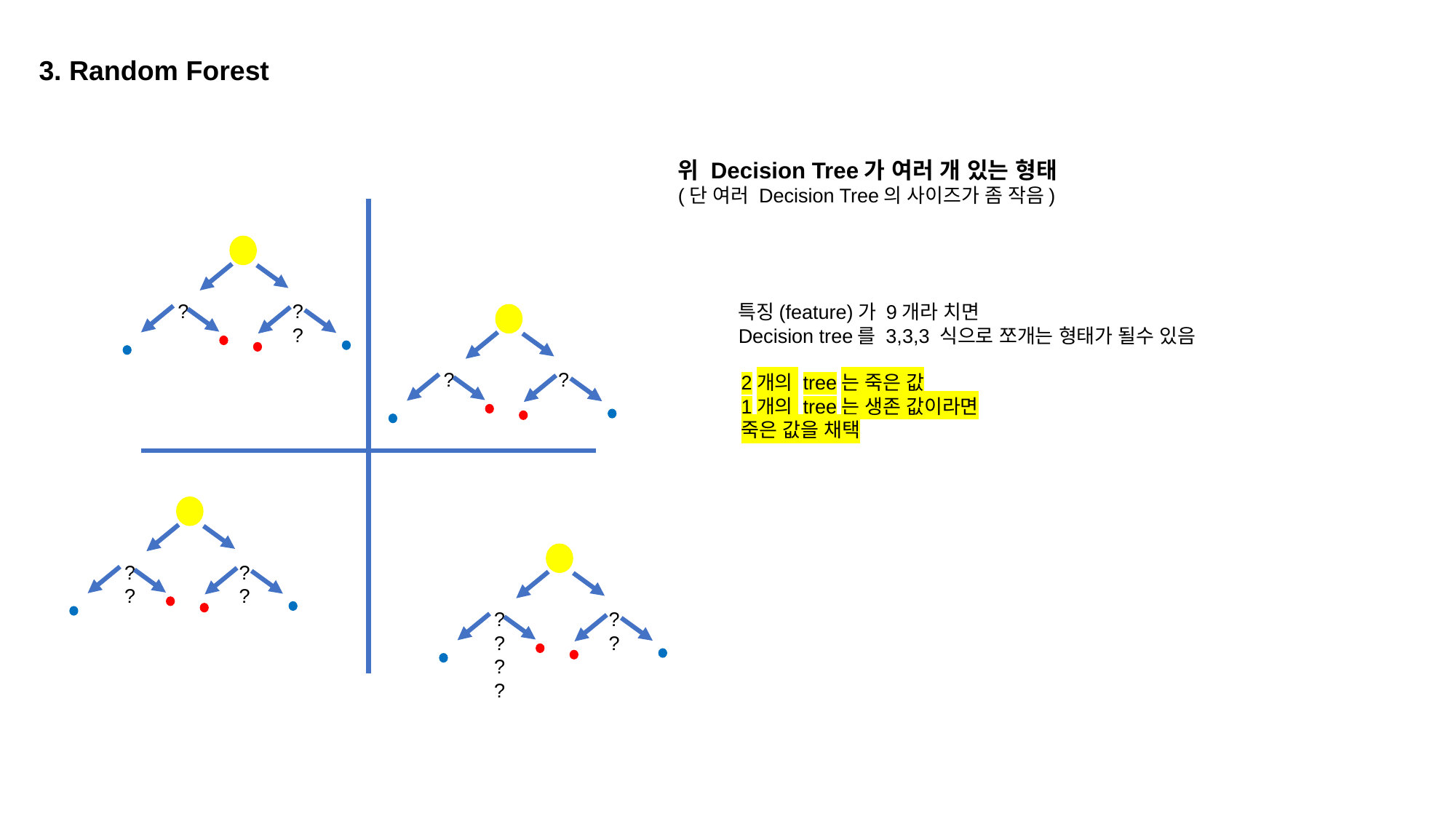

3. Random Forest
위 Decision Tree가 여러 개 있는 형태
(단 여러 Decision Tree의 사이즈가 좀 작음)

?
??

?
?

??
??

????
??

특징(feature)가 9개라 치면
Decision tree를 3,3,3 식으로 쪼개는 형태가 될수 있음
2개의 tree는 죽은 값
1개의 tree는 생존 값이라면
죽은 값을 채택